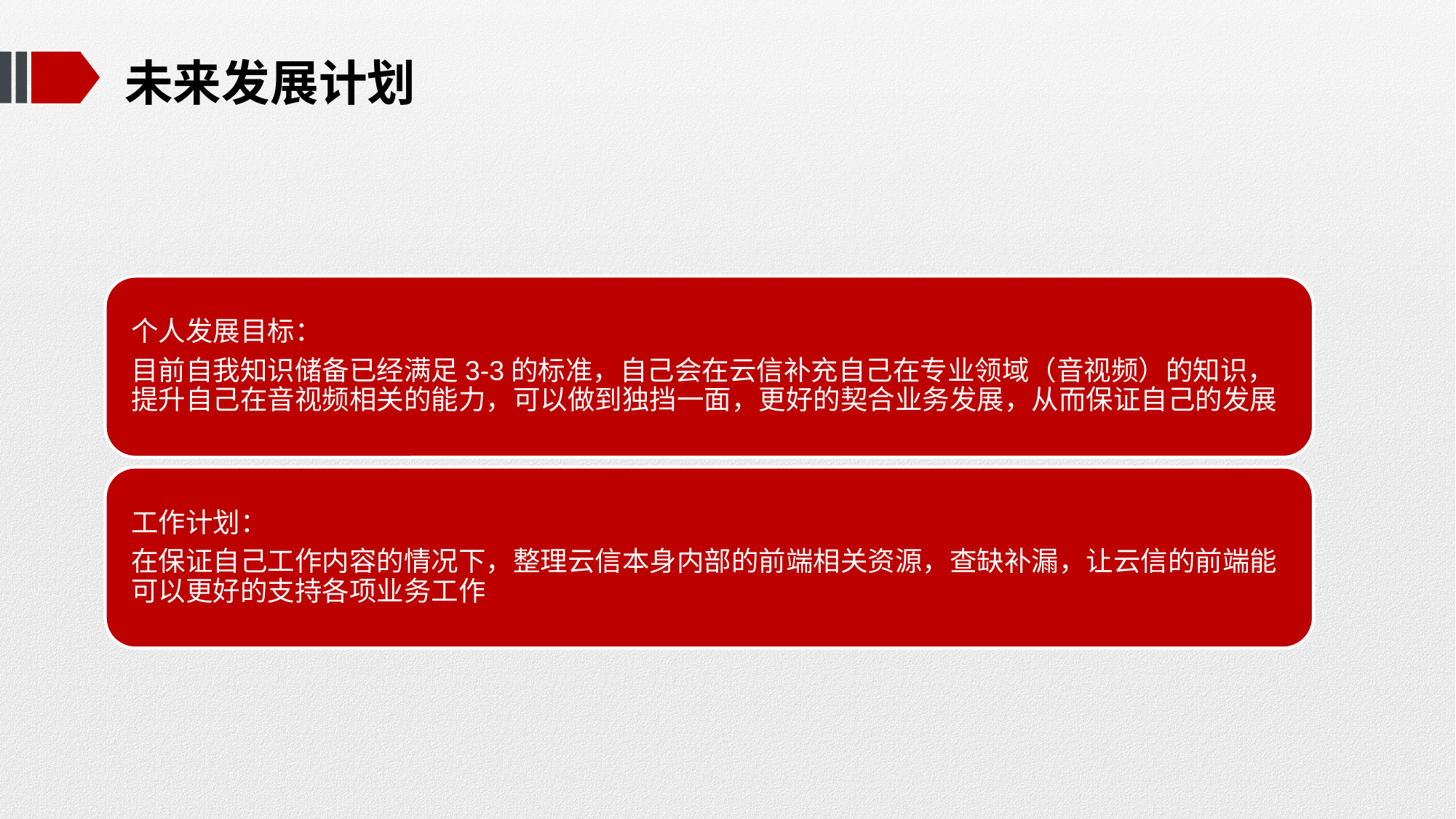

# 未来发展计划
个人发展目标：
目前自我知识储备已经满足3-3的标准，自己会在云信补充自己在专业领域（音视频）的知识，提升自己在音视频相关的能力，可以做到独挡一面，更好的契合业务发展，从而保证自己的发展
工作计划：
在保证自己工作内容的情况下，整理云信本身内部的前端相关资源，查缺补漏，让云信的前端能可以更好的支持各项业务工作